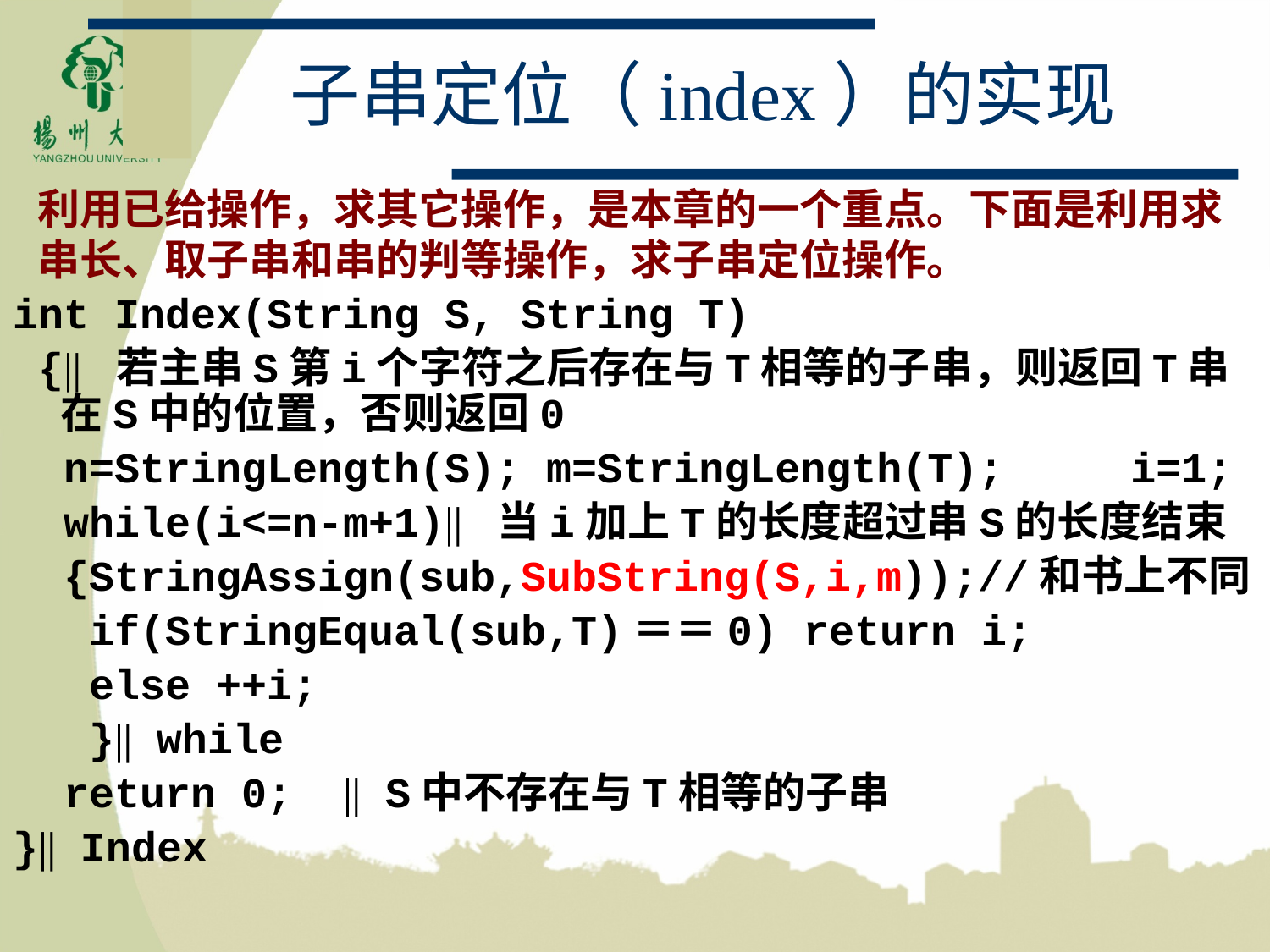

# 子串定位（index）的实现
利用已给操作，求其它操作，是本章的一个重点。下面是利用求串长、取子串和串的判等操作，求子串定位操作。
int Index(String S, String T)
 {∥若主串S第i个字符之后存在与T相等的子串，则返回T串在S中的位置，否则返回0
  n=StringLength(S); m=StringLength(T);     i=1;
  while(i<=n-m+1)∥当i加上T的长度超过串S的长度结束
  {StringAssign(sub,SubString(S,i,m));//和书上不同
   if(StringEqual(sub,T)＝＝0) return i;
   else ++i;
   }∥while
  return 0;  ∥S中不存在与T相等的子串
}∥Index